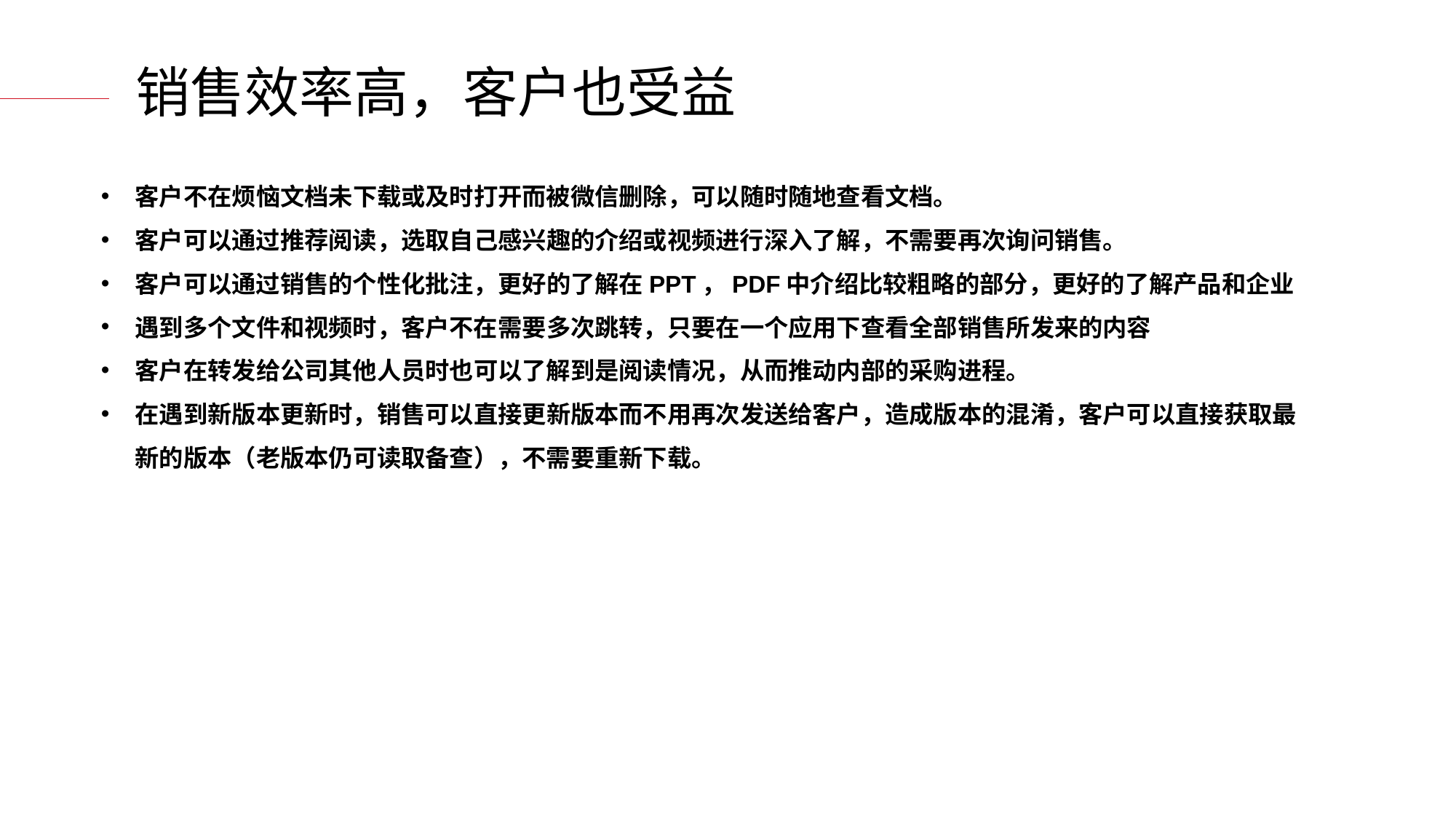

销售效率高，客户也受益
客户不在烦恼文档未下载或及时打开而被微信删除，可以随时随地查看文档。
客户可以通过推荐阅读，选取自己感兴趣的介绍或视频进行深入了解，不需要再次询问销售。
客户可以通过销售的个性化批注，更好的了解在PPT，PDF中介绍比较粗略的部分，更好的了解产品和企业
遇到多个文件和视频时，客户不在需要多次跳转，只要在一个应用下查看全部销售所发来的内容
客户在转发给公司其他人员时也可以了解到是阅读情况，从而推动内部的采购进程。
在遇到新版本更新时，销售可以直接更新版本而不用再次发送给客户，造成版本的混淆，客户可以直接获取最新的版本（老版本仍可读取备查），不需要重新下载。